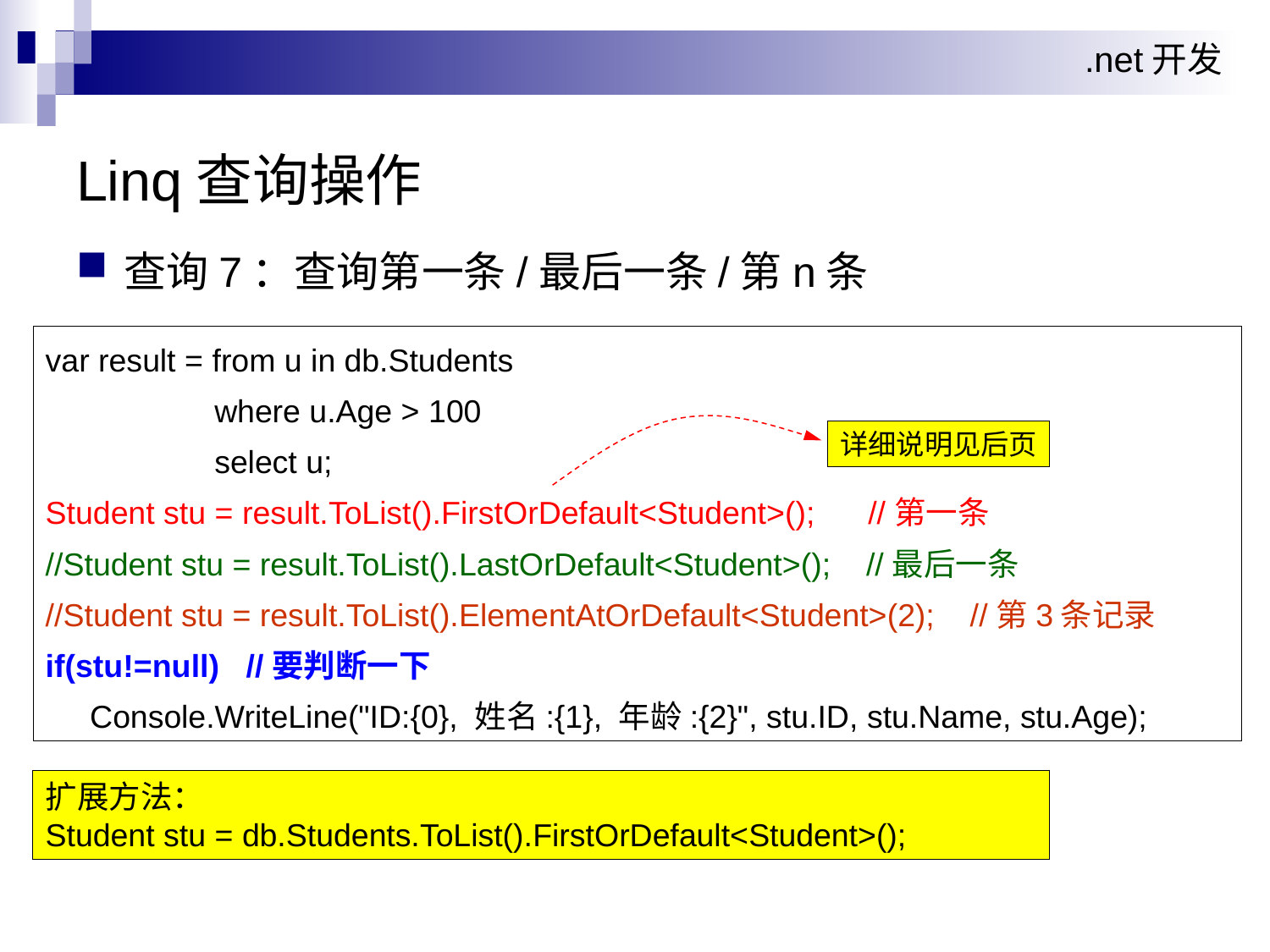

Linq查询操作
查询7：查询第一条/最后一条/第n条
var result = from u in db.Students
                   where u.Age > 100
                   select u;
Student stu = result.ToList().FirstOrDefault<Student>();      //第一条
//Student stu = result.ToList().LastOrDefault<Student>();    //最后一条
//Student stu = result.ToList().ElementAtOrDefault<Student>(2);    //第3条记录
if(stu!=null)   //要判断一下
     Console.WriteLine("ID:{0}, 姓名:{1}, 年龄:{2}", stu.ID, stu.Name, stu.Age);

详细说明见后页
扩展方法：
Student stu = db.Students.ToList().FirstOrDefault<Student>();